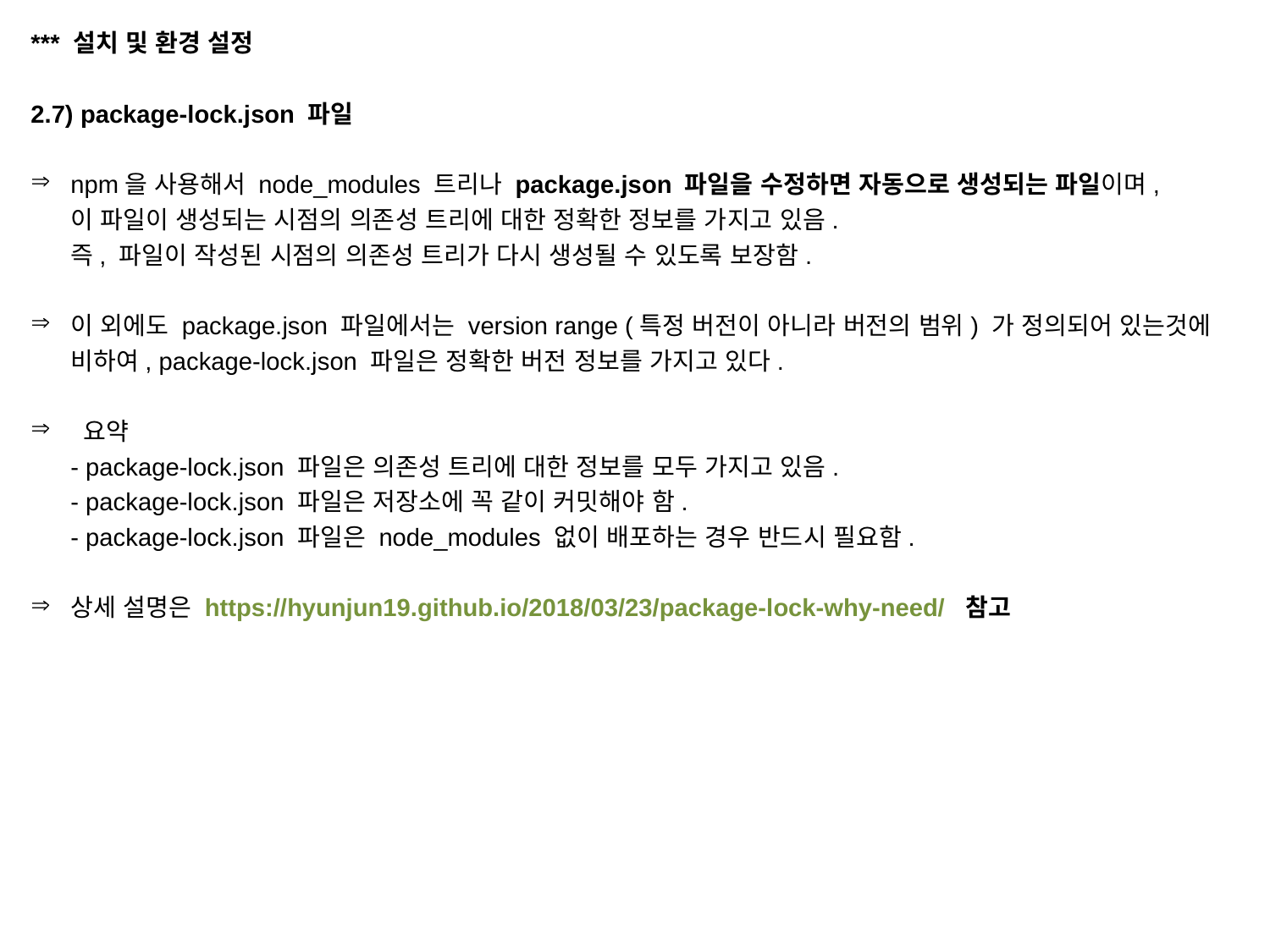

*** 설치 및 환경 설정

2.7) package-lock.json 파일

npm을 사용해서 node_modules 트리나 package.json 파일을 수정하면 자동으로 생성되는 파일이며,
이 파일이 생성되는 시점의 의존성 트리에 대한 정확한 정보를 가지고 있음.
즉, 파일이 작성된 시점의 의존성 트리가 다시 생성될 수 있도록 보장함.

이 외에도 package.json 파일에서는 version range (특정 버전이 아니라 버전의 범위) 가 정의되어 있는것에 비하여, package-lock.json 파일은 정확한 버전 정보를 가지고 있다.

 요약
- package-lock.json 파일은 의존성 트리에 대한 정보를 모두 가지고 있음.
- package-lock.json 파일은 저장소에 꼭 같이 커밋해야 함.
- package-lock.json 파일은 node_modules 없이 배포하는 경우 반드시 필요함.

상세 설명은 https://hyunjun19.github.io/2018/03/23/package-lock-why-need/  참고